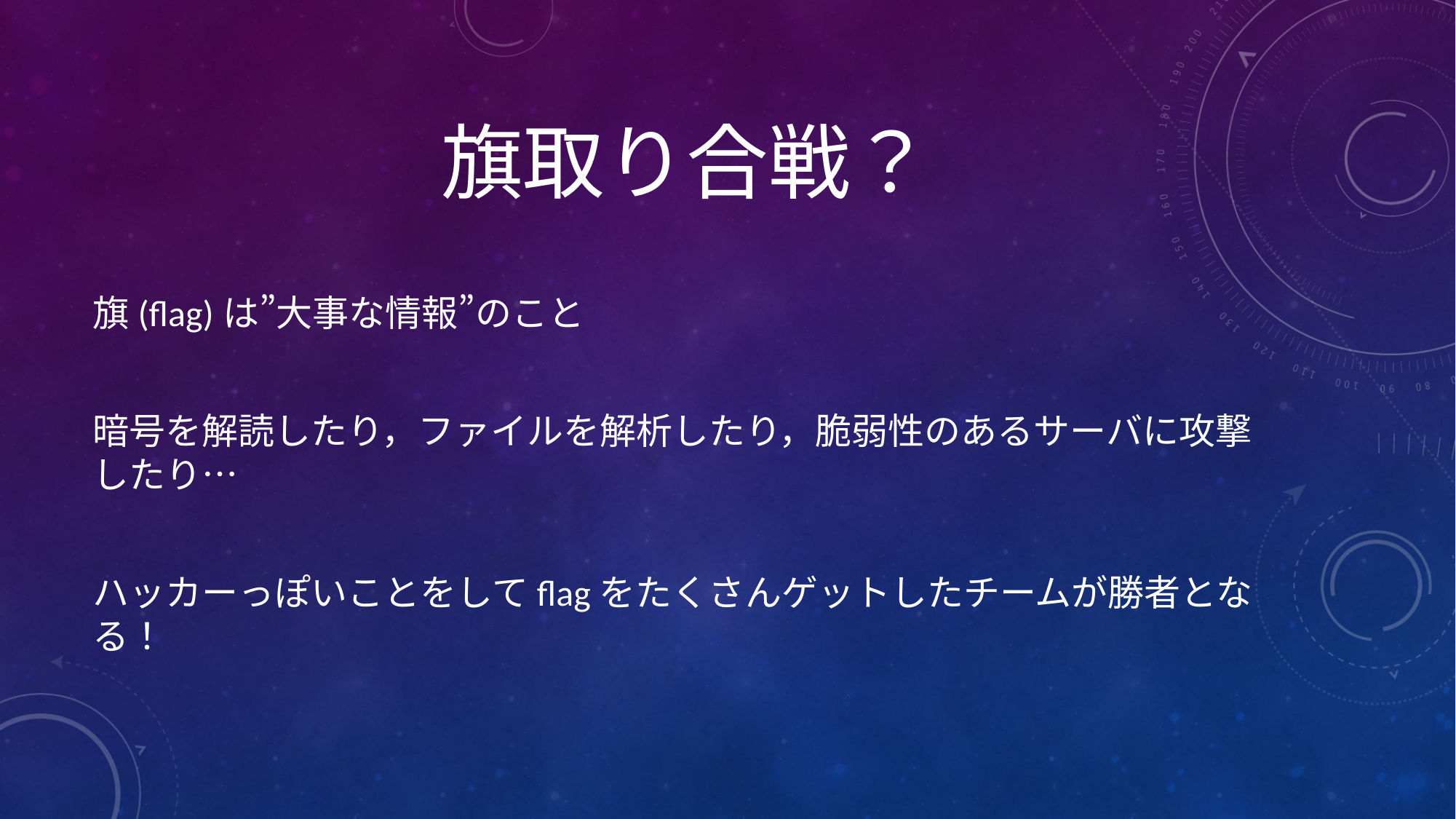

# 旗取り合戦？
旗(flag)は”大事な情報”のこと

暗号を解読したり，ファイルを解析したり，脆弱性のあるサーバに攻撃したり…

ハッカーっぽいことをしてflagをたくさんゲットしたチームが勝者となる！